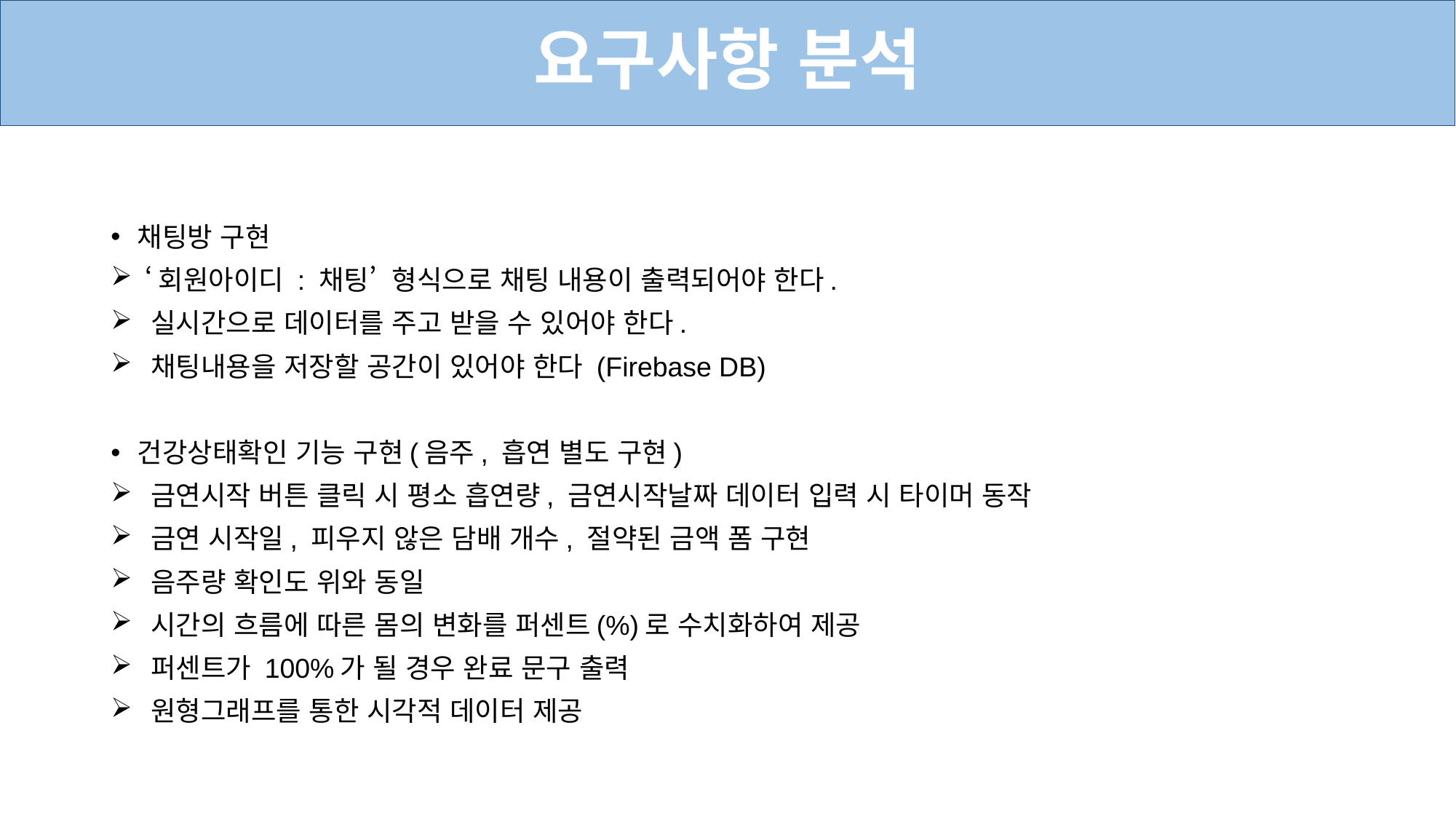

요구사항 분석
채팅방 구현
 ‘회원아이디 : 채팅’  형식으로 채팅 내용이 출력되어야 한다.
 실시간으로 데이터를 주고 받을 수 있어야 한다.
 채팅내용을 저장할 공간이 있어야 한다 (Firebase DB)

건강상태확인 기능 구현(음주, 흡연 별도 구현)
 금연시작 버튼 클릭 시 평소 흡연량, 금연시작날짜 데이터 입력 시 타이머 동작
 금연 시작일, 피우지 않은 담배 개수, 절약된 금액 폼 구현
 음주량 확인도 위와 동일
 시간의 흐름에 따른 몸의 변화를 퍼센트(%)로 수치화하여 제공
 퍼센트가 100%가 될 경우 완료 문구 출력
 원형그래프를 통한 시각적 데이터 제공